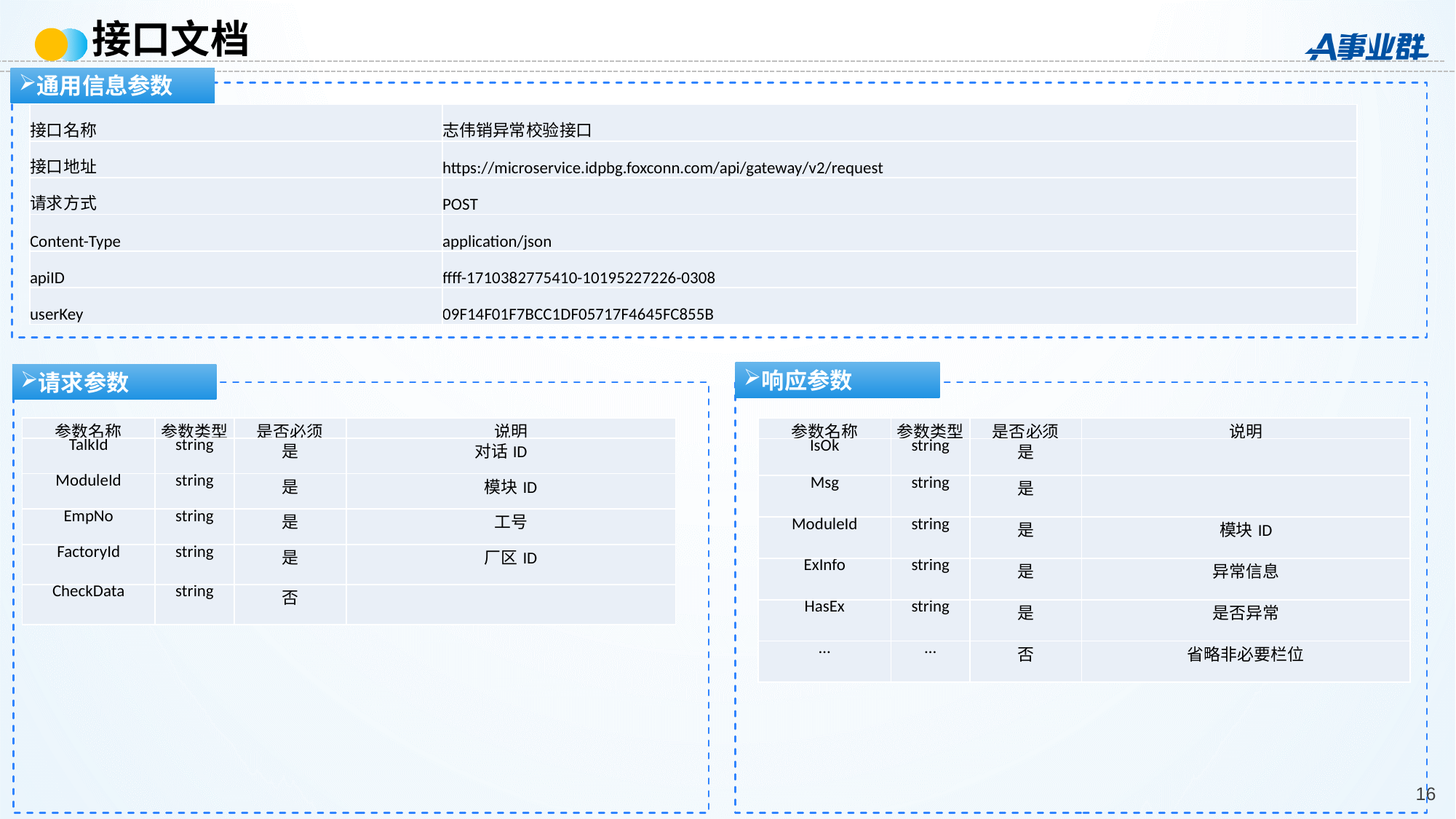

接口文档
通用信息参数

| 接口名称 | 志伟销异常校验接口 |
| --- | --- |
| 接口地址 | https://microservice.idpbg.foxconn.com/api/gateway/v2/request |
| 请求方式 | POST |
| Content-Type | application/json |
| apiID | ffff-1710382775410-10195227226-0308 |
| userKey | 09F14F01F7BCC1DF05717F4645FC855B |
响应参数
响应参数
请求参数

| 参数名称 | 参数类型 | 是否必须 | 说明 |
| --- | --- | --- | --- |
| TalkId | string | 是 | 对话ID |
| ModuleId | string | 是 | 模块ID |
| EmpNo | string | 是 | 工号 |
| FactoryId | string | 是 | 厂区ID |
| CheckData | string | 否 |  |
| 参数名称 | 参数类型 | 是否必须 | 说明 |
| --- | --- | --- | --- |
| IsOk | string | 是 |  |
| Msg | string | 是 |  |
| ModuleId | string | 是 | 模块ID |
| ExInfo | string | 是 | 异常信息 |
| HasEx | string | 是 | 是否异常 |
| … | … | 否 | 省略非必要栏位 |